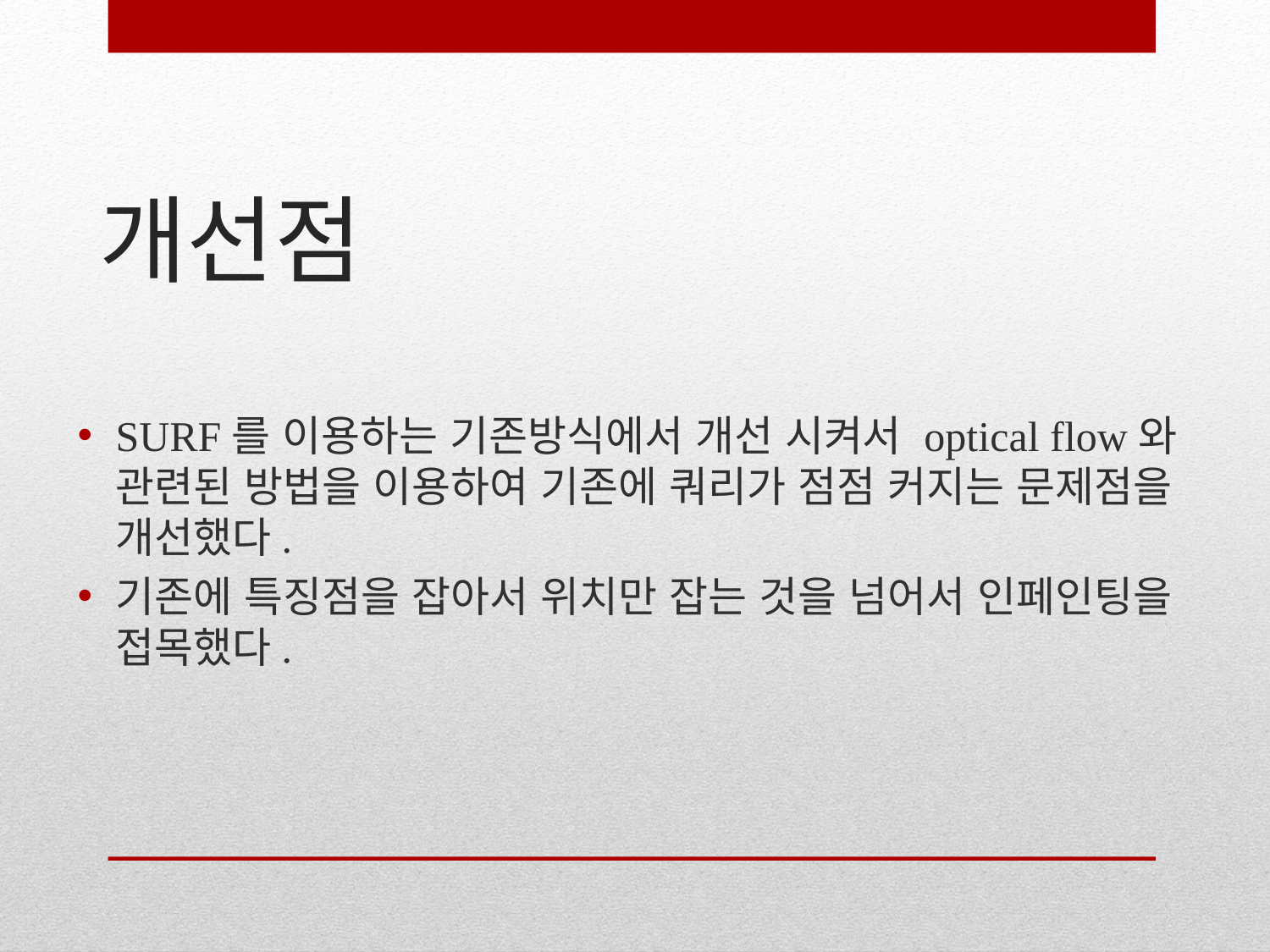

# 개선점
SURF를 이용하는 기존방식에서 개선 시켜서 optical flow와 관련된 방법을 이용하여 기존에 쿼리가 점점 커지는 문제점을 개선했다.
기존에 특징점을 잡아서 위치만 잡는 것을 넘어서 인페인팅을 접목했다.